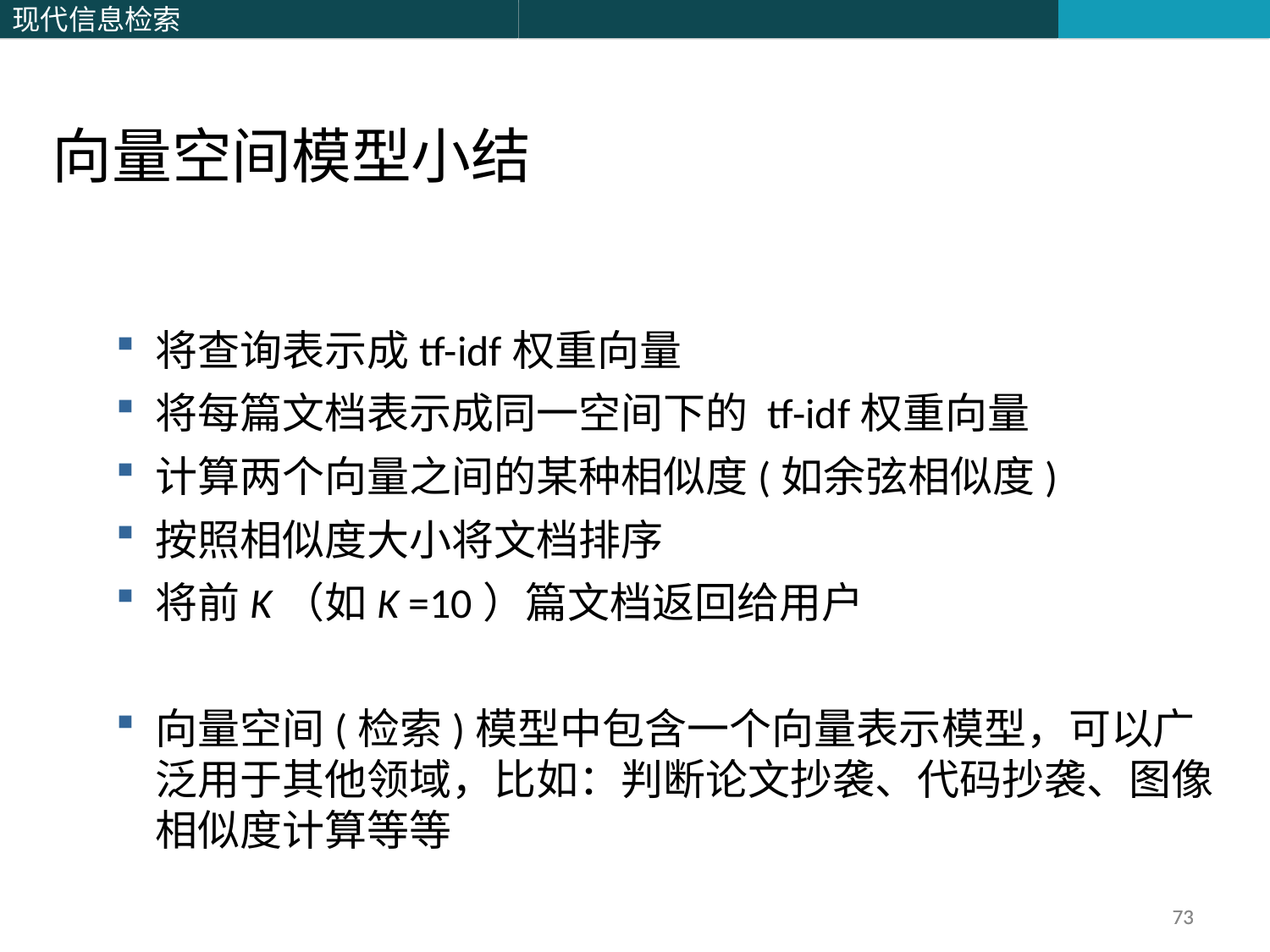

向量空间模型小结
将查询表示成tf-idf权重向量
将每篇文档表示成同一空间下的 tf-idf权重向量
计算两个向量之间的某种相似度(如余弦相似度)
按照相似度大小将文档排序
将前K（如K =10）篇文档返回给用户

向量空间(检索)模型中包含一个向量表示模型，可以广泛用于其他领域，比如：判断论文抄袭、代码抄袭、图像相似度计算等等
73
73